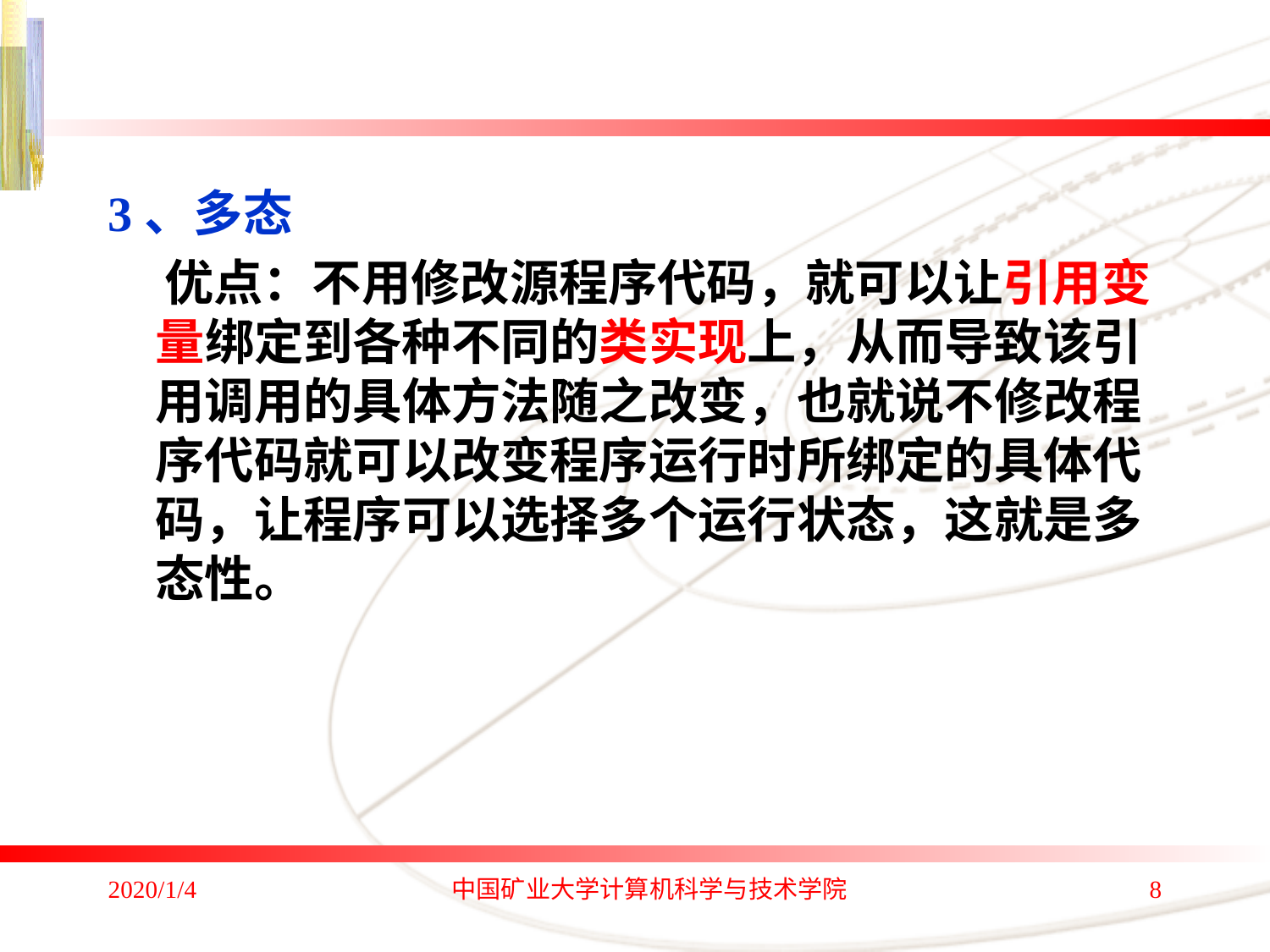

3、多态
    优点：不用修改源程序代码，就可以让引用变量绑定到各种不同的类实现上，从而导致该引用调用的具体方法随之改变，也就说不修改程序代码就可以改变程序运行时所绑定的具体代码，让程序可以选择多个运行状态，这就是多态性。
2020/1/4
中国矿业大学计算机科学与技术学院
8